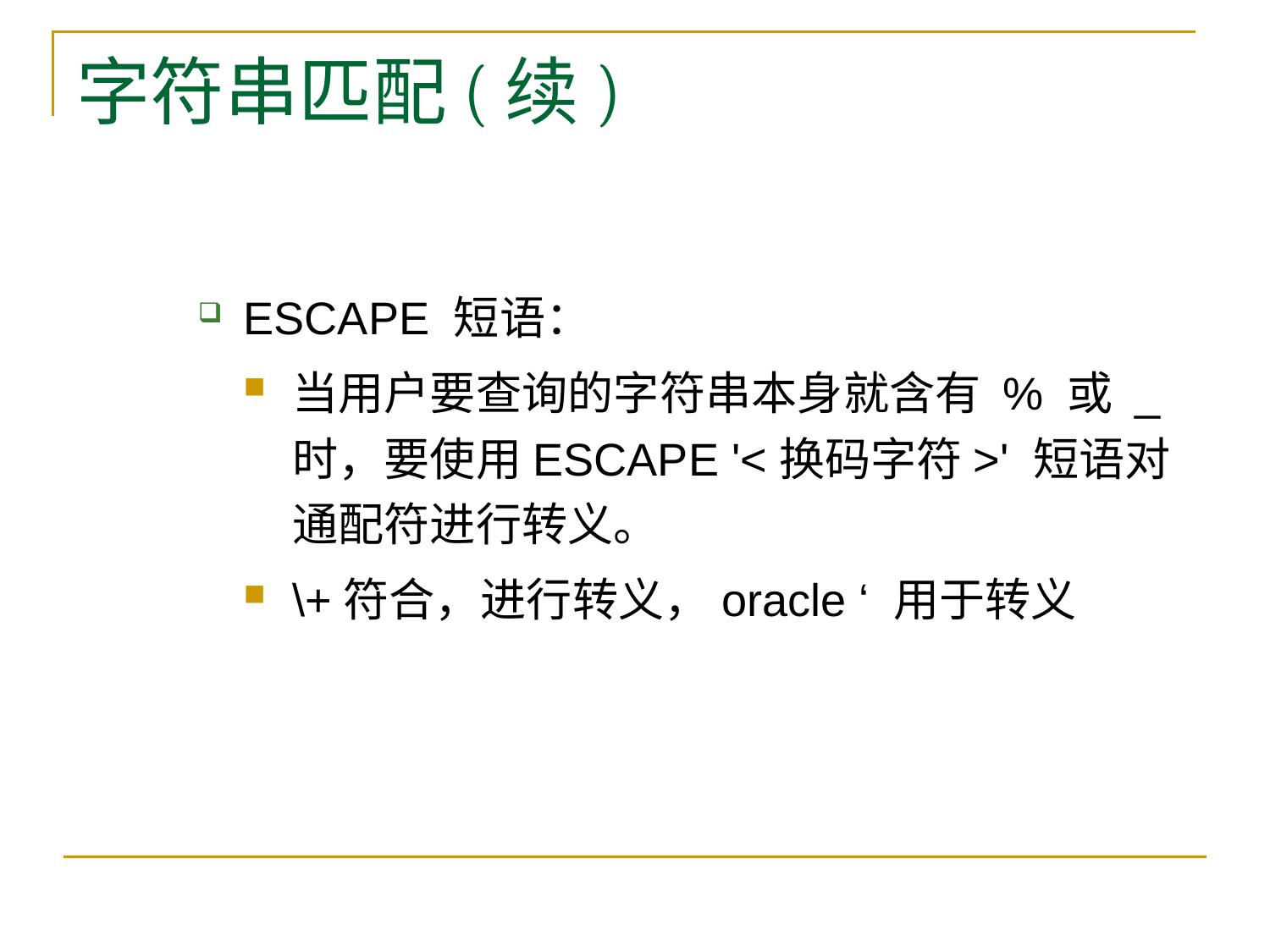

# 字符串匹配(续)

ESCAPE 短语：
当用户要查询的字符串本身就含有 % 或 _ 时，要使用ESCAPE '<换码字符>' 短语对通配符进行转义。
\+符合，进行转义，oracle ‘ 用于转义